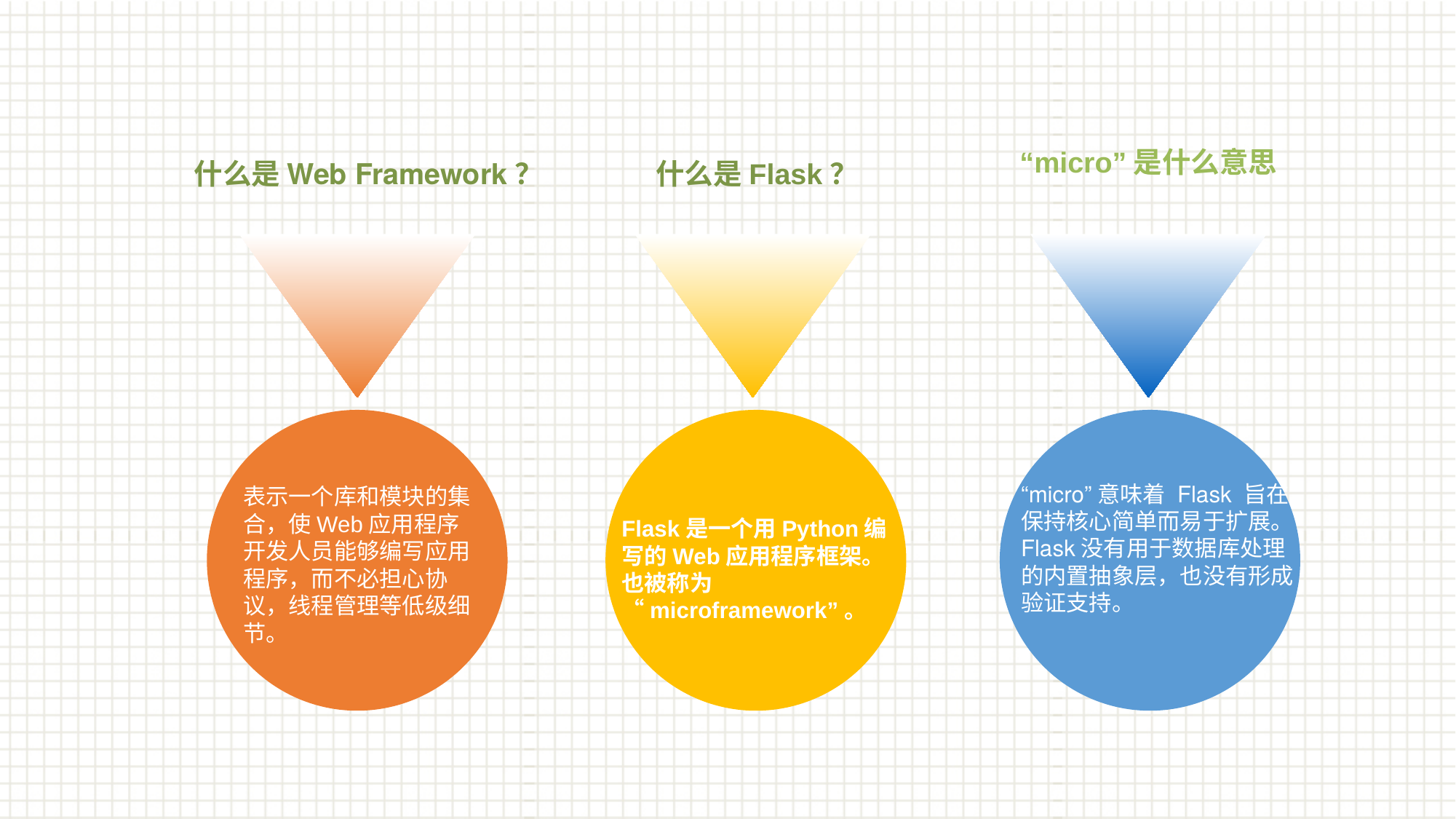

“micro”是什么意思
什么是Web Framework？
什么是Flask？

“micro”意味着 Flask 旨在保持核心简单而易于扩展。Flask没有用于数据库处理的内置抽象层，也没有形成验证支持。
表示一个库和模块的集合，使Web应用程序开发人员能够编写应用程序，而不必担心协议，线程管理等低级细节。
Flask是一个用Python编写的Web应用程序框架。也被称为 “microframework”。